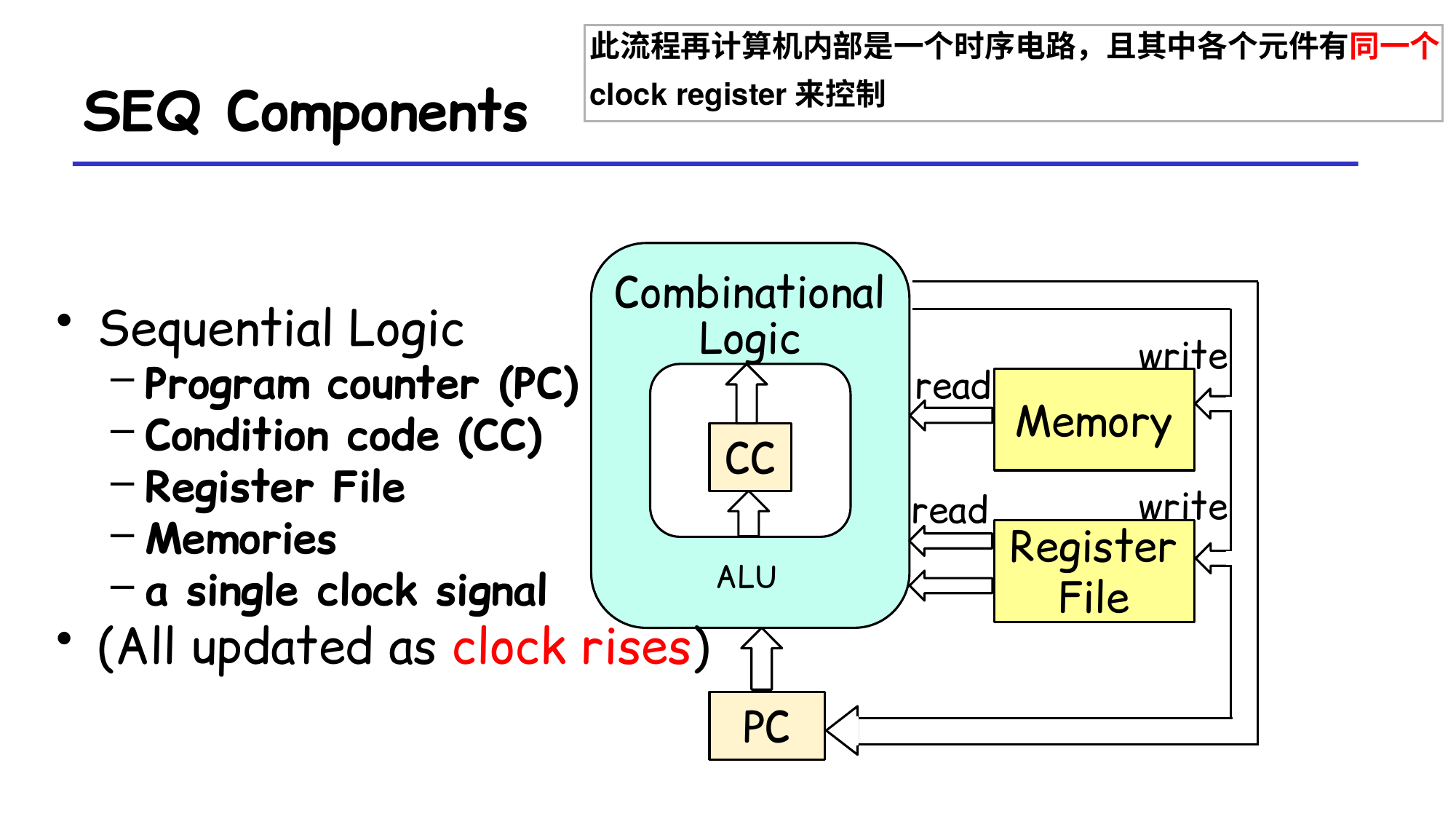

此流程再计算机内部是一个时序电路，且其中各个元件有同一个
clock register来控制
# SEQ Components

Combinational Logic

ALU
Sequential Logic
Program counter (PC)
Condition code (CC)
Register File
Memories
a single clock signal
(All updated as clock rises)
write
read

Memory

CC
write
read

Register File

PC

34